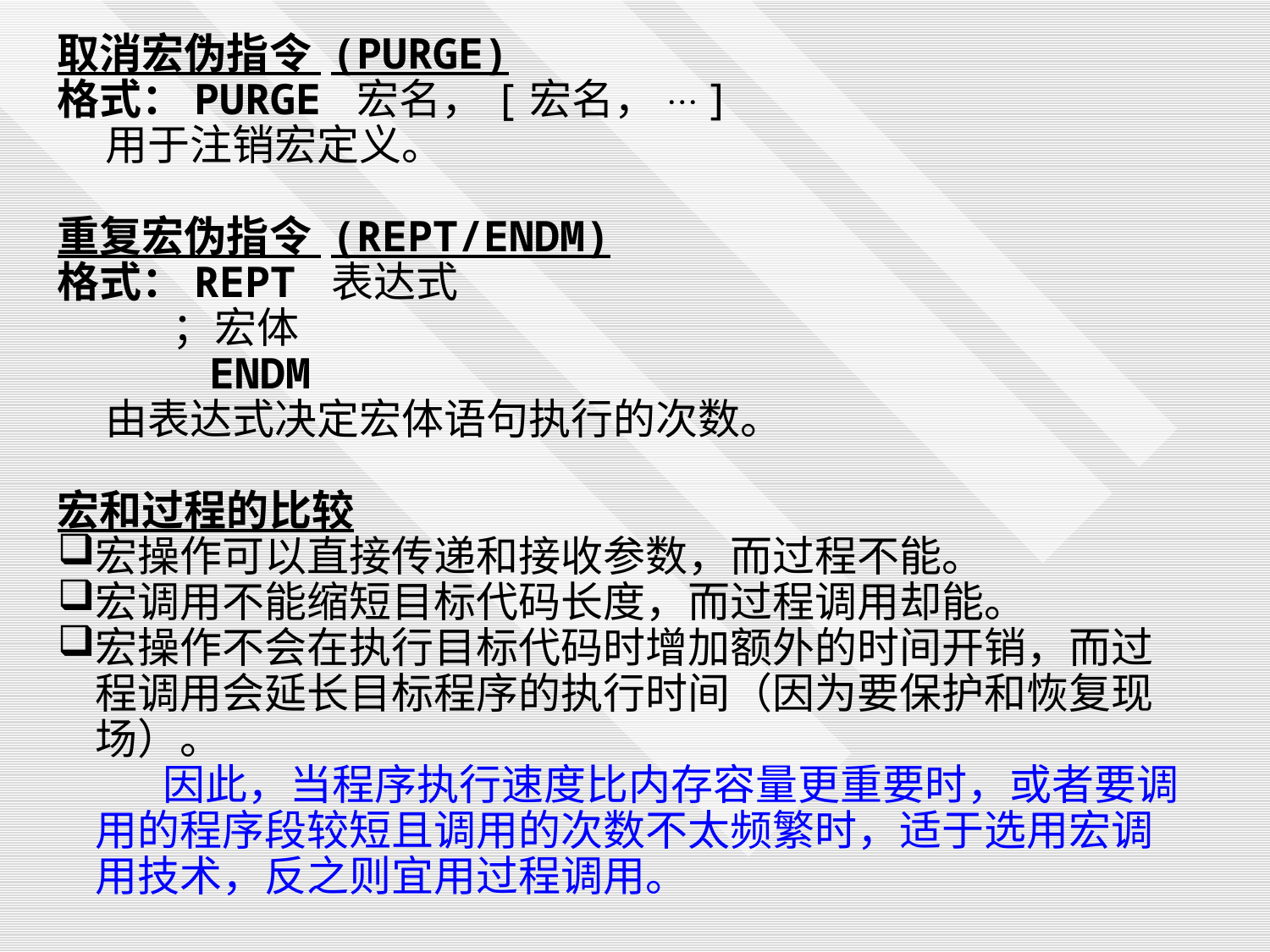

取消宏伪指令 (PURGE)
格式：PURGE 宏名，[宏名， …]
    用于注销宏定义。

重复宏伪指令 (REPT/ENDM)
格式：REPT 表达式
           ；宏体
      ENDM
    由表达式决定宏体语句执行的次数。

宏和过程的比较
宏操作可以直接传递和接收参数，而过程不能。
宏调用不能缩短目标代码长度，而过程调用却能。
宏操作不会在执行目标代码时增加额外的时间开销，而过程调用会延长目标程序的执行时间（因为要保护和恢复现场）。
          因此，当程序执行速度比内存容量更重要时，或者要调用的程序段较短且调用的次数不太频繁时，适于选用宏调用技术，反之则宜用过程调用。